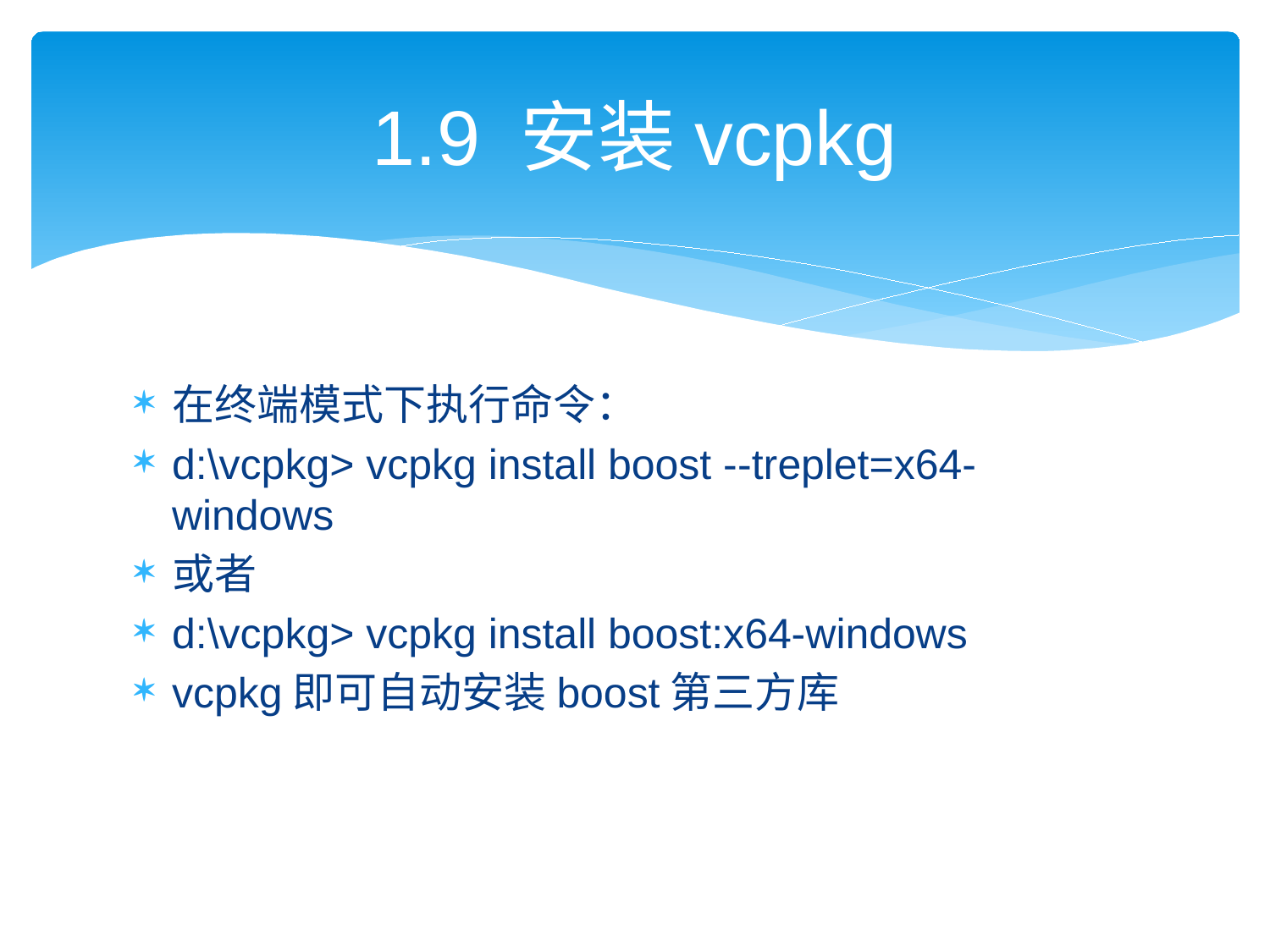

# 1.9 安装vcpkg
在终端模式下执行命令：
d:\vcpkg> vcpkg install boost --treplet=x64-windows
或者
d:\vcpkg> vcpkg install boost:x64-windows
vcpkg即可自动安装boost第三方库